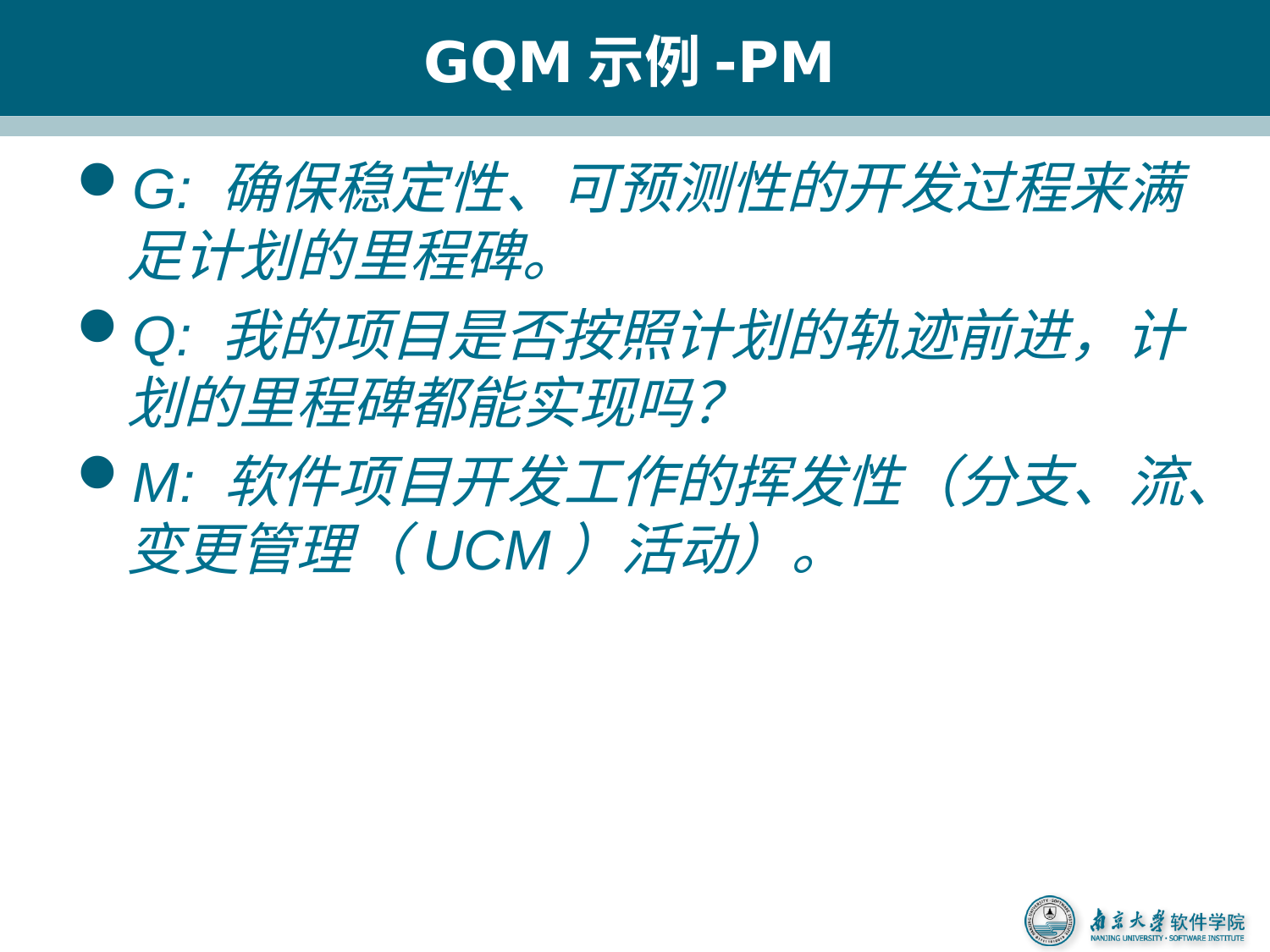

# GQM示例-PM
G: 确保稳定性、可预测性的开发过程来满足计划的里程碑。
Q: 我的项目是否按照计划的轨迹前进，计划的里程碑都能实现吗？
M: 软件项目开发工作的挥发性（分支、流、变更管理（UCM）活动）。